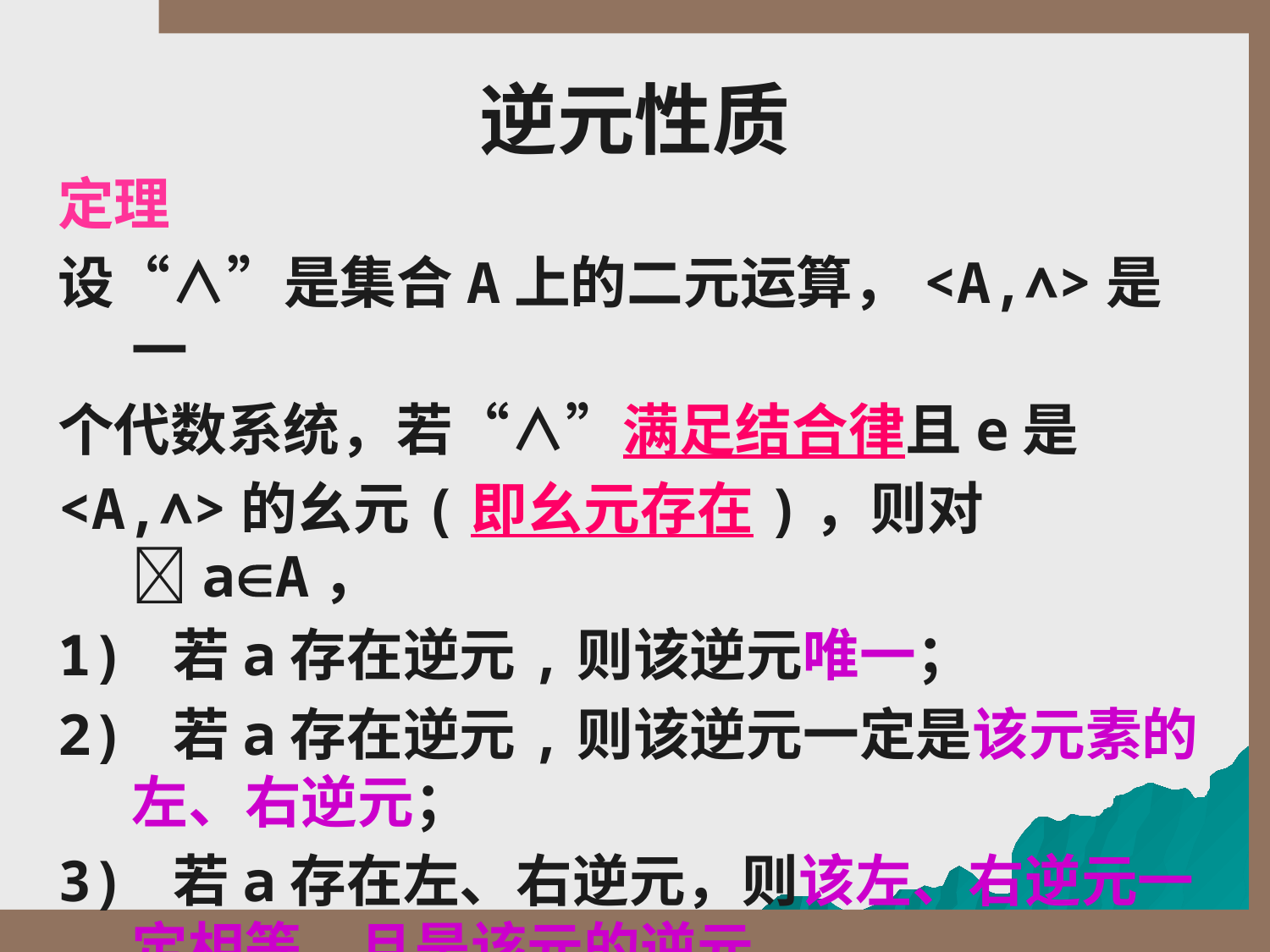

# 逆元性质
定理
设“∧”是集合A上的二元运算，<A,∧>是一
个代数系统，若“∧”满足结合律且e是
<A,∧>的幺元(即幺元存在)，则对∀a∈A，
1) 若a存在逆元,则该逆元唯一；
2) 若a存在逆元,则该逆元一定是该元素的左、右逆元；
3) 若a存在左、右逆元，则该左、右逆元一定相等，且是该元的逆元。
27